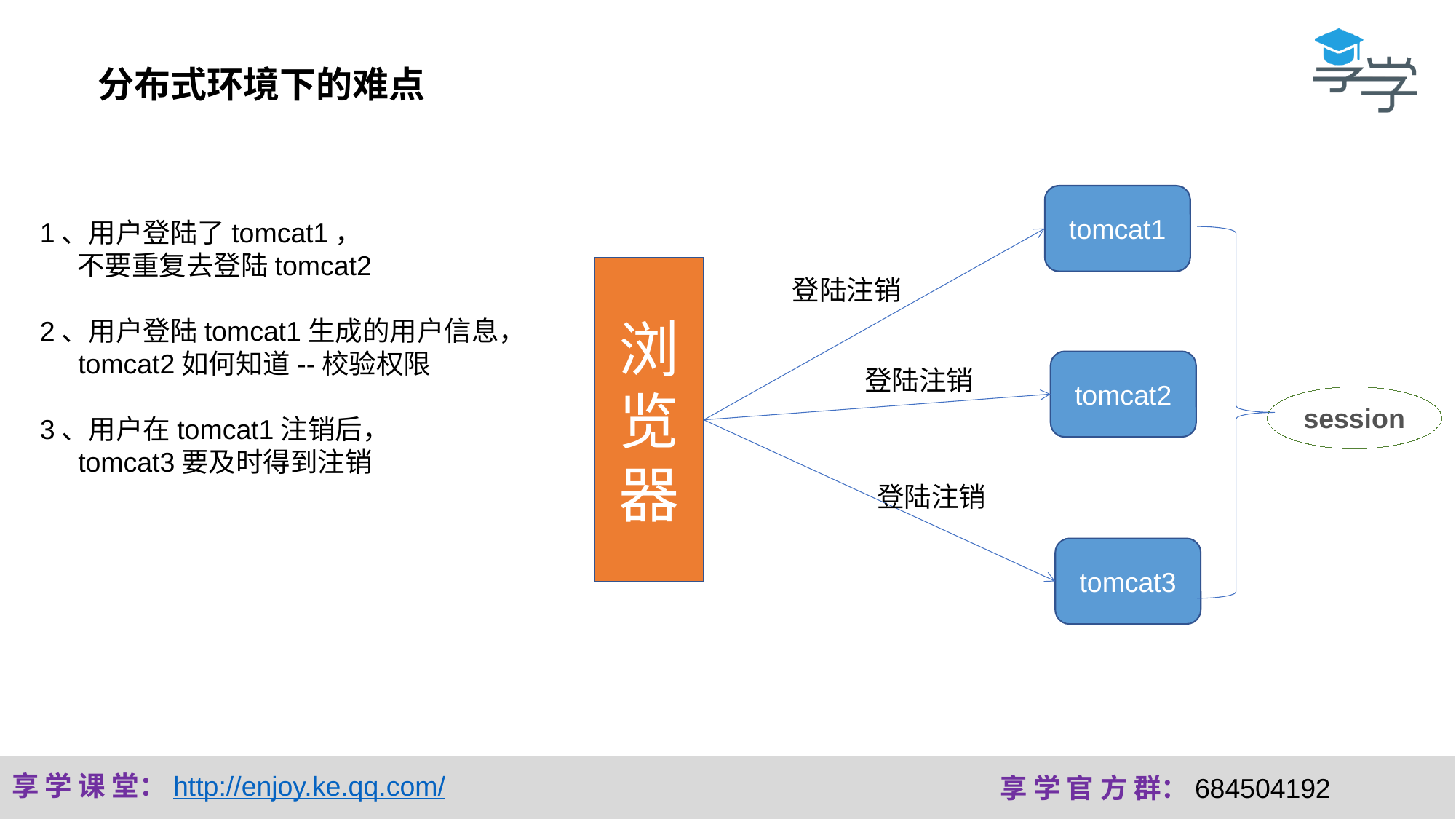

分布式环境下的难点
tomcat1
1、用户登陆了tomcat1，
     不要重复去登陆tomcat2

2、用户登陆tomcat1生成的用户信息，
     tomcat2如何知道--校验权限

3、用户在tomcat1注销后，
     tomcat3要及时得到注销

浏览器
登陆注销

tomcat2
登陆注销
session
登陆注销
tomcat3